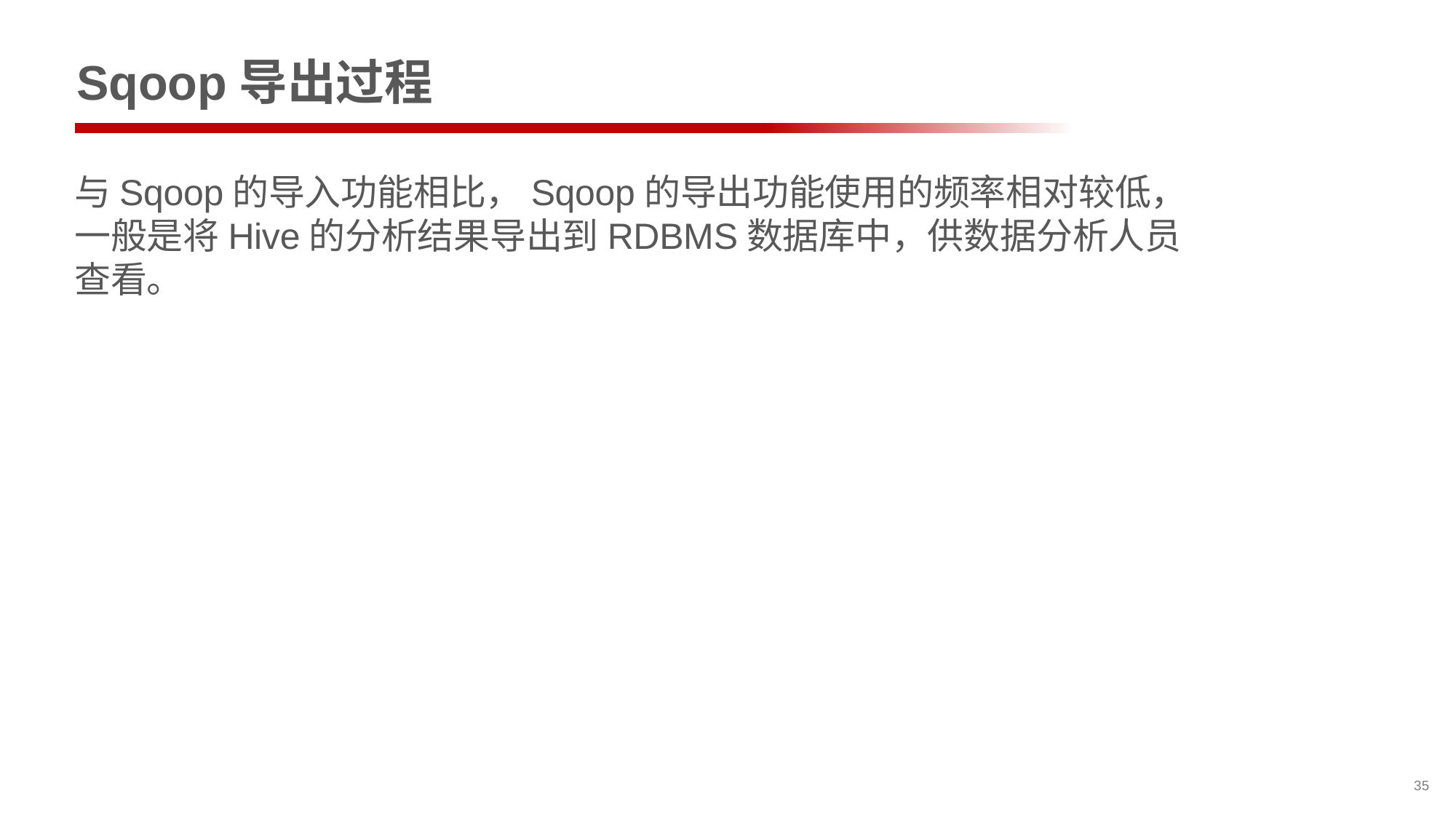

# Sqoop导出过程

与Sqoop的导入功能相比，Sqoop的导出功能使用的频率相对较低，一般是将Hive的分析结果导出到RDBMS数据库中，供数据分析人员查看。
35